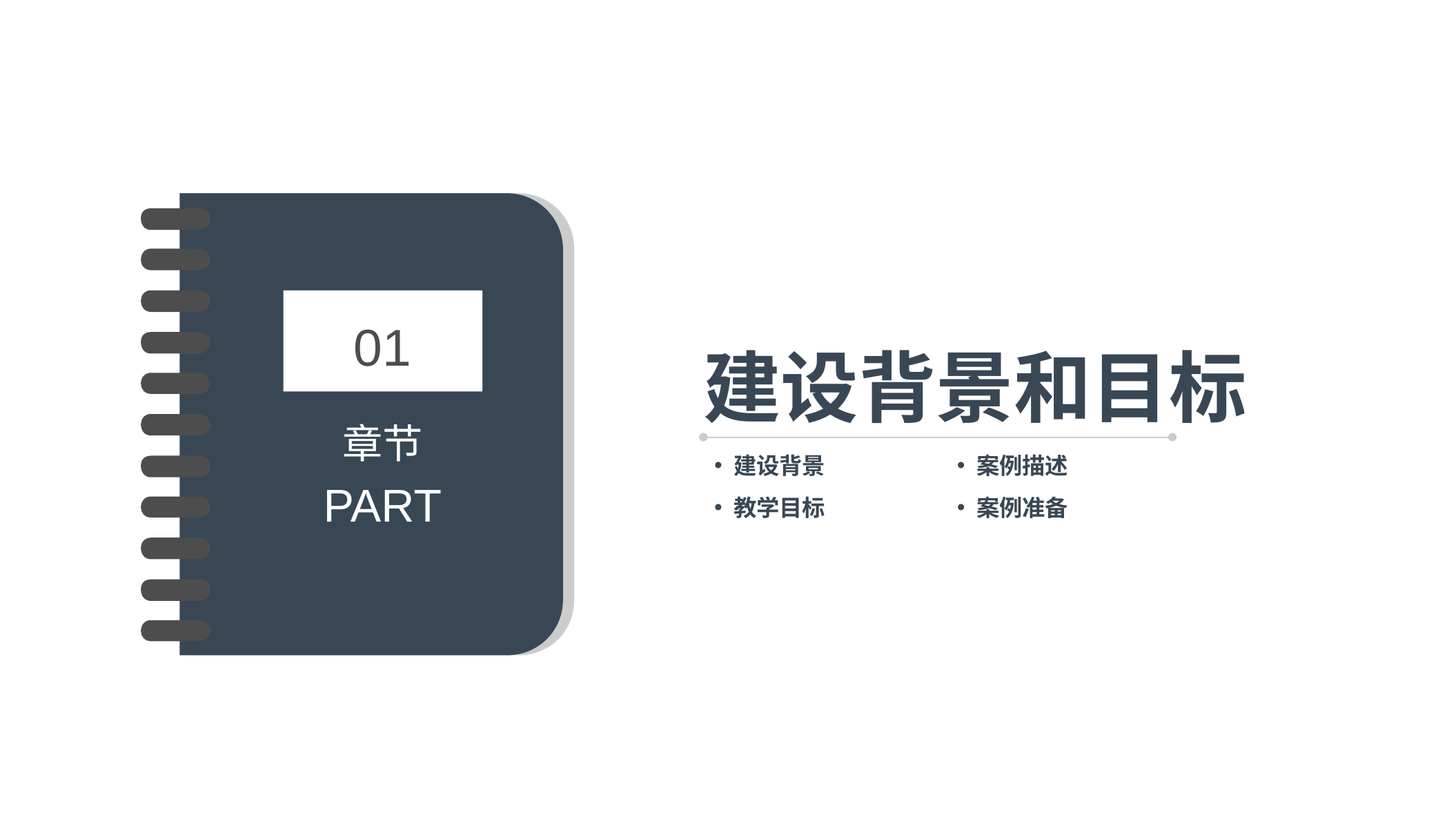

01
建设背景和目标
章节
PART
建设背景
案例描述
教学目标
案例准备